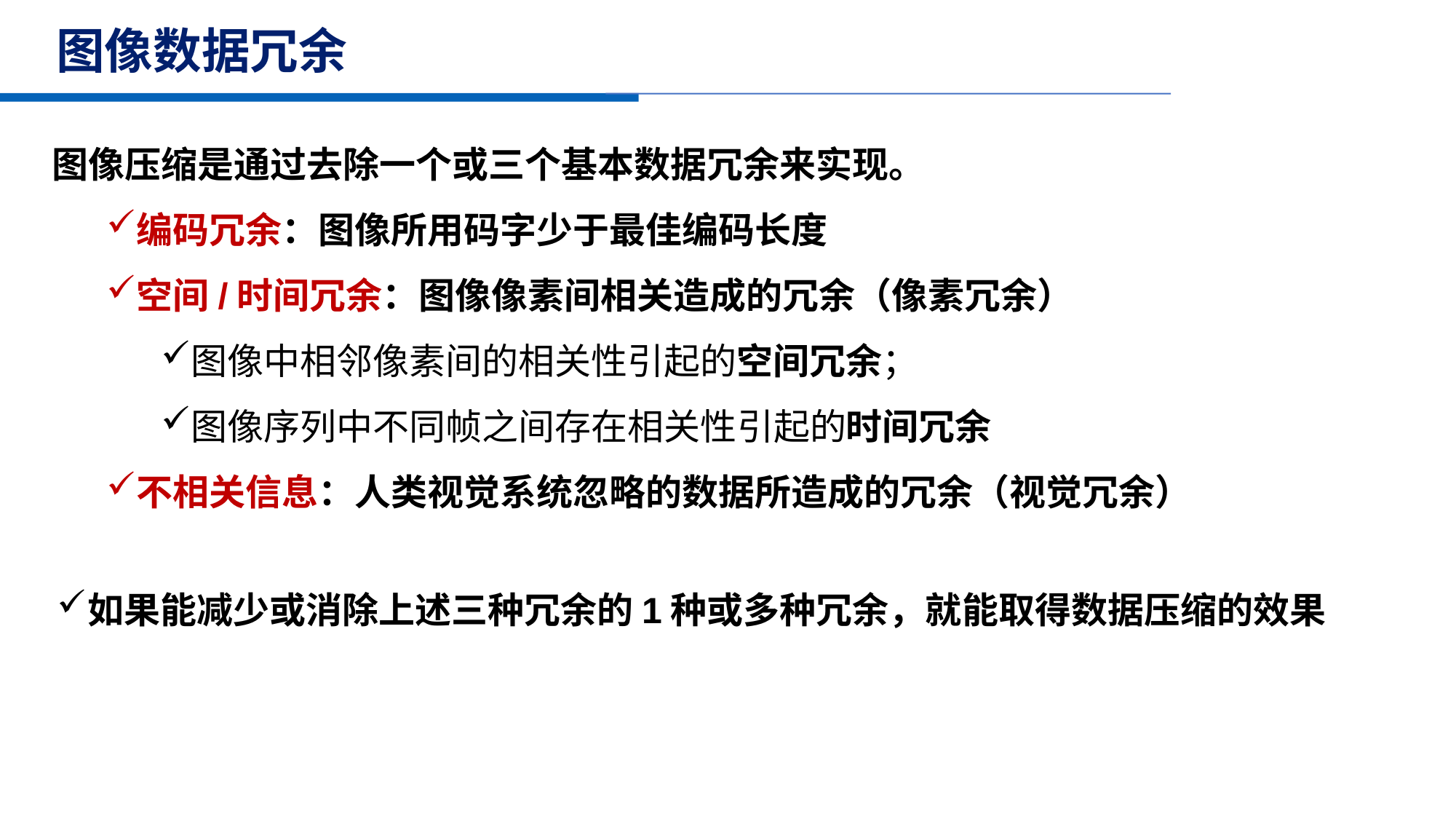

# 图像数据冗余
图像压缩是通过去除一个或三个基本数据冗余来实现。
编码冗余：图像所用码字少于最佳编码长度
空间/时间冗余：图像像素间相关造成的冗余（像素冗余）
图像中相邻像素间的相关性引起的空间冗余；
图像序列中不同帧之间存在相关性引起的时间冗余
不相关信息：人类视觉系统忽略的数据所造成的冗余（视觉冗余）

如果能减少或消除上述三种冗余的1种或多种冗余，就能取得数据压缩的效果